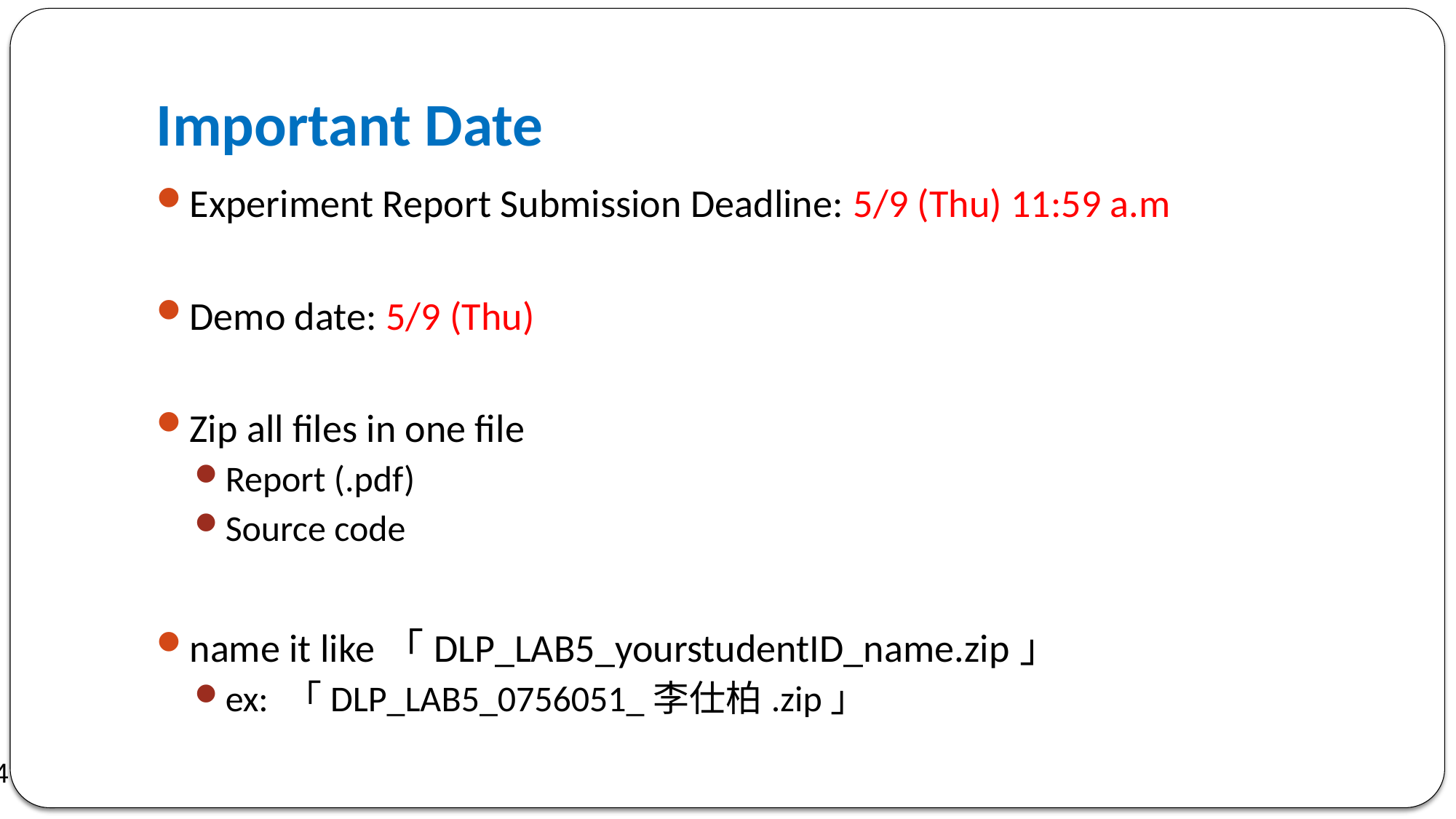

# Important Date
Experiment Report Submission Deadline: 5/9 (Thu) 11:59 a.m

Demo date: 5/9 (Thu)

Zip all files in one file
Report (.pdf)
Source code

name it like「DLP_LAB5_yourstudentID_name.zip」
ex: 「DLP_LAB5_0756051_李仕柏.zip」